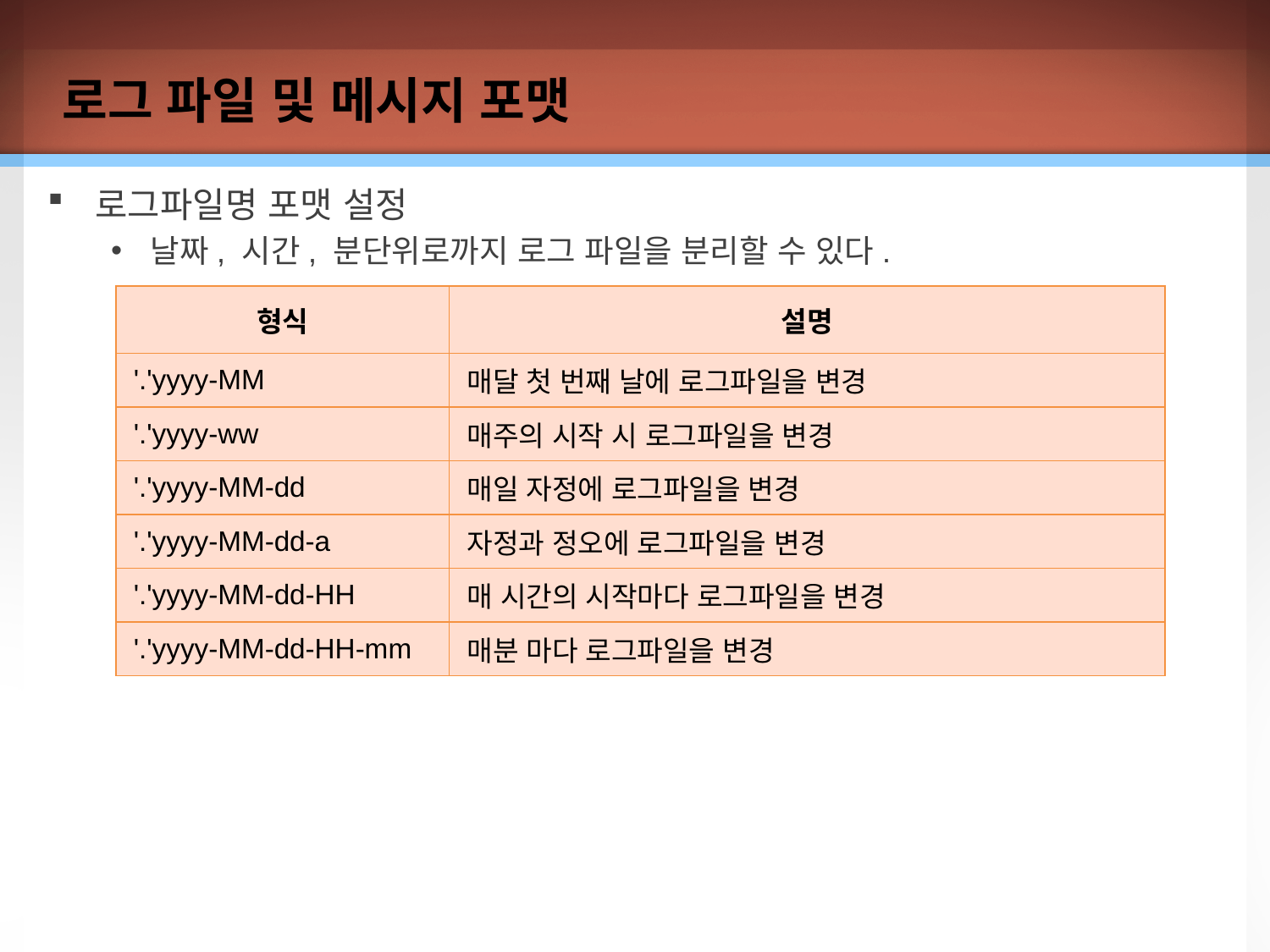

로그 파일 및 메시지 포맷
로그파일명 포맷 설정
날짜, 시간, 분단위로까지 로그 파일을 분리할 수 있다.
| 형식 | 설명 |
| --- | --- |
| '.'yyyy-MM | 매달 첫 번째 날에 로그파일을 변경 |
| '.'yyyy-ww | 매주의 시작 시 로그파일을 변경 |
| '.'yyyy-MM-dd | 매일 자정에 로그파일을 변경 |
| '.'yyyy-MM-dd-a | 자정과 정오에 로그파일을 변경 |
| '.'yyyy-MM-dd-HH | 매 시간의 시작마다 로그파일을 변경 |
| '.'yyyy-MM-dd-HH-mm | 매분 마다 로그파일을 변경 |